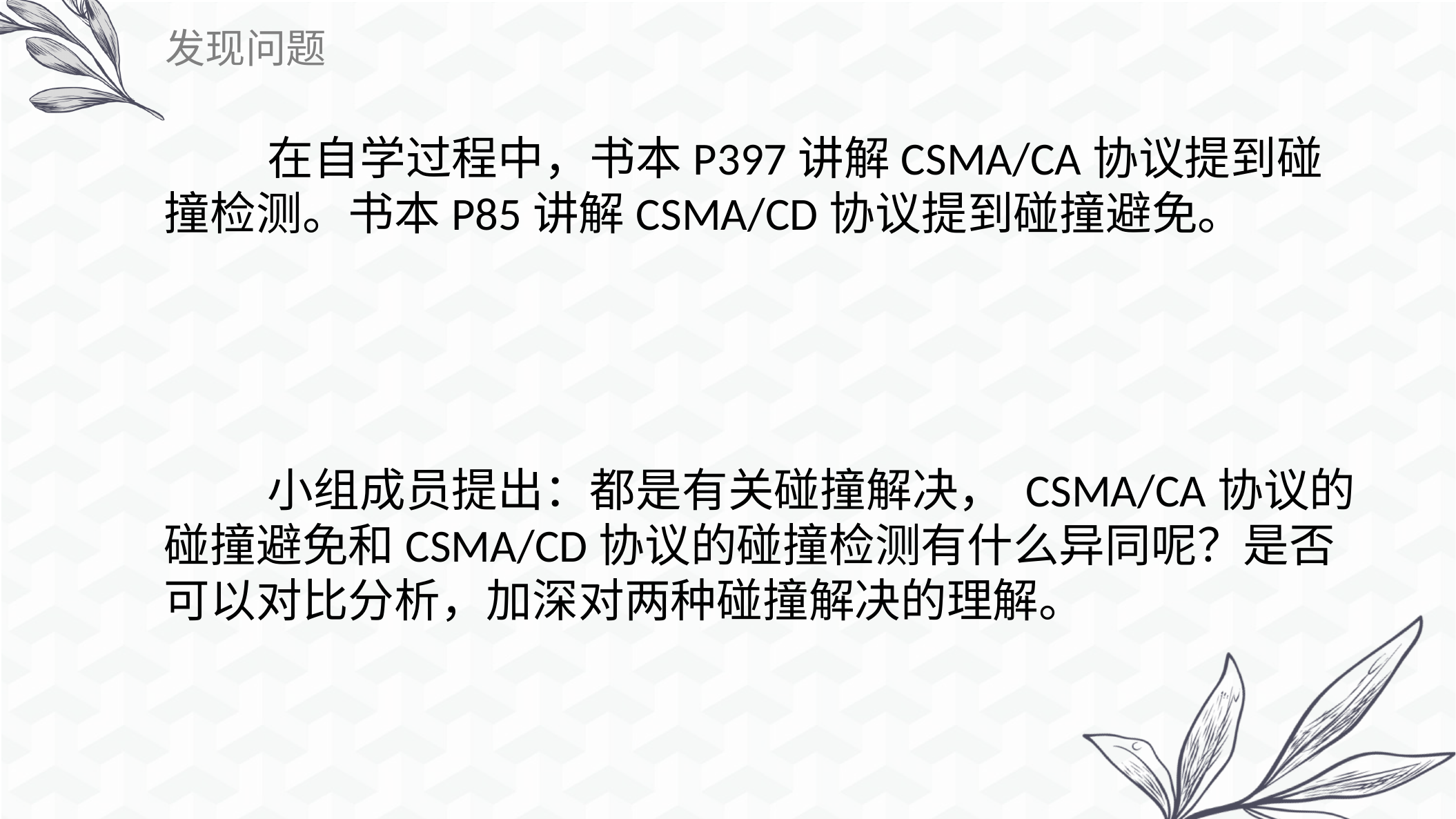

发现问题
	在自学过程中，书本P397讲解CSMA/CA协议提到碰撞检测。书本P85讲解CSMA/CD协议提到碰撞避免。
 	小组成员提出：都是有关碰撞解决， CSMA/CA协议的碰撞避免和CSMA/CD协议的碰撞检测有什么异同呢？是否可以对比分析，加深对两种碰撞解决的理解。